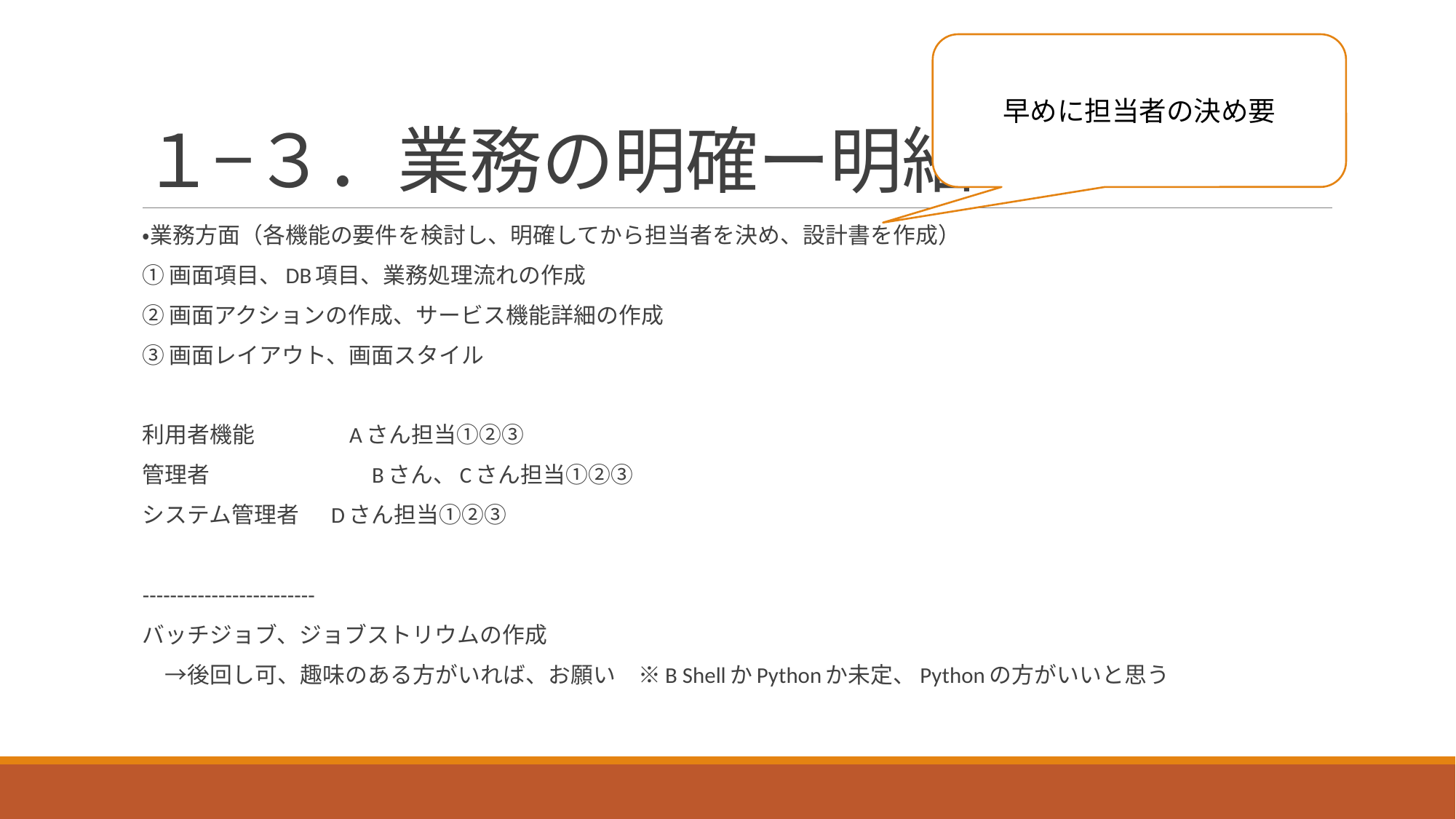

# １−３．業務の明確ー明細
早めに担当者の決め要
・業務方面（各機能の要件を検討し、明確してから担当者を決め、設計書を作成）
①画面項目、DB項目、業務処理流れの作成
②画面アクションの作成、サービス機能詳細の作成
③画面レイアウト、画面スタイル

利用者機能　　　　Aさん担当①②③
管理者　　　　　　　Bさん、Cさん担当①②③
システム管理者　 Dさん担当①②③

-------------------------
バッチジョブ、ジョブストリウムの作成
　→後回し可、趣味のある方がいれば、お願い　※B ShellかPythonか未定、Pythonの方がいいと思う